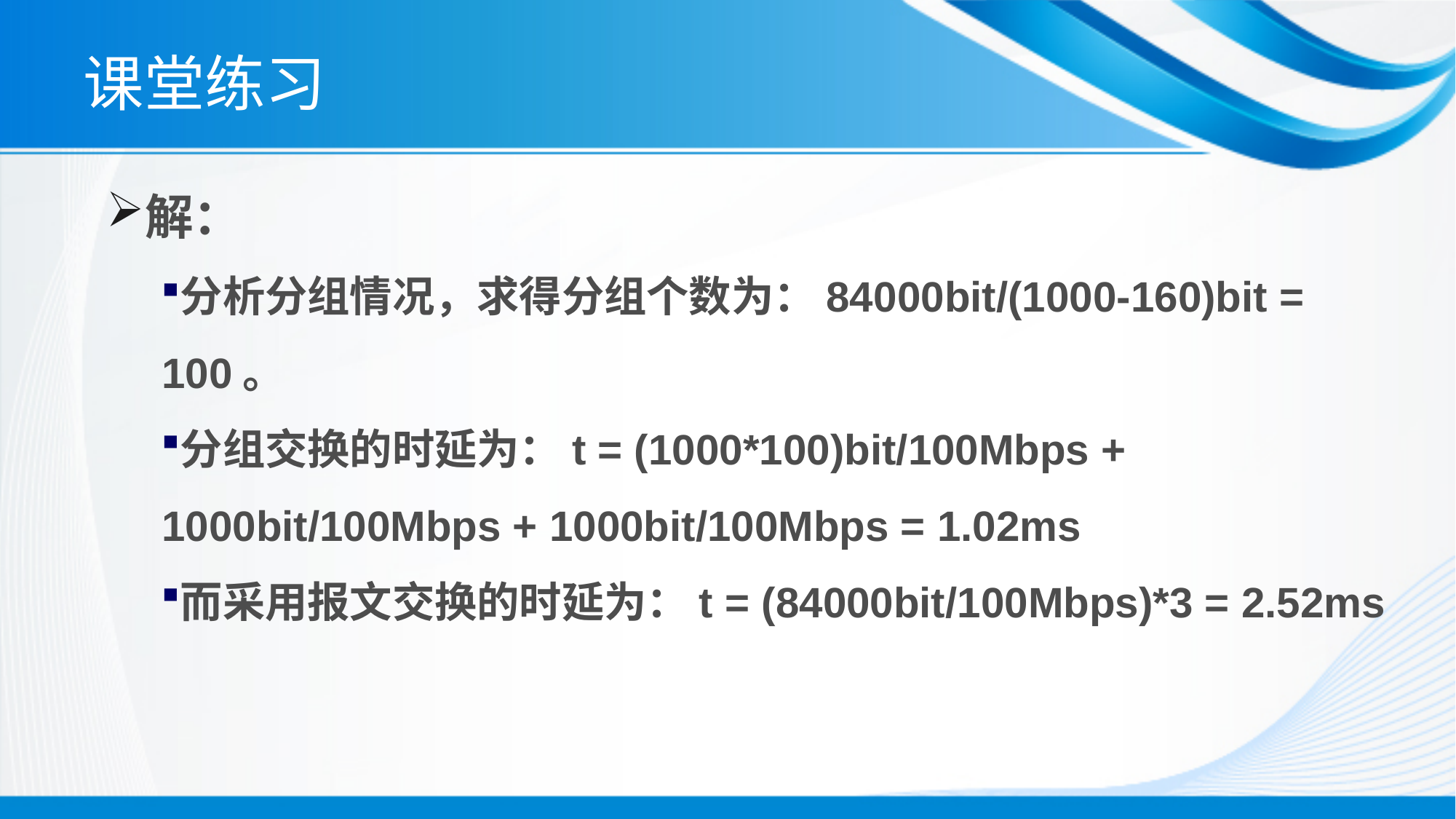

# 课堂练习
解：
分析分组情况，求得分组个数为：84000bit/(1000-160)bit = 100。
分组交换的时延为：t = (1000*100)bit/100Mbps + 1000bit/100Mbps + 1000bit/100Mbps = 1.02ms
而采用报文交换的时延为：t = (84000bit/100Mbps)*3 = 2.52ms